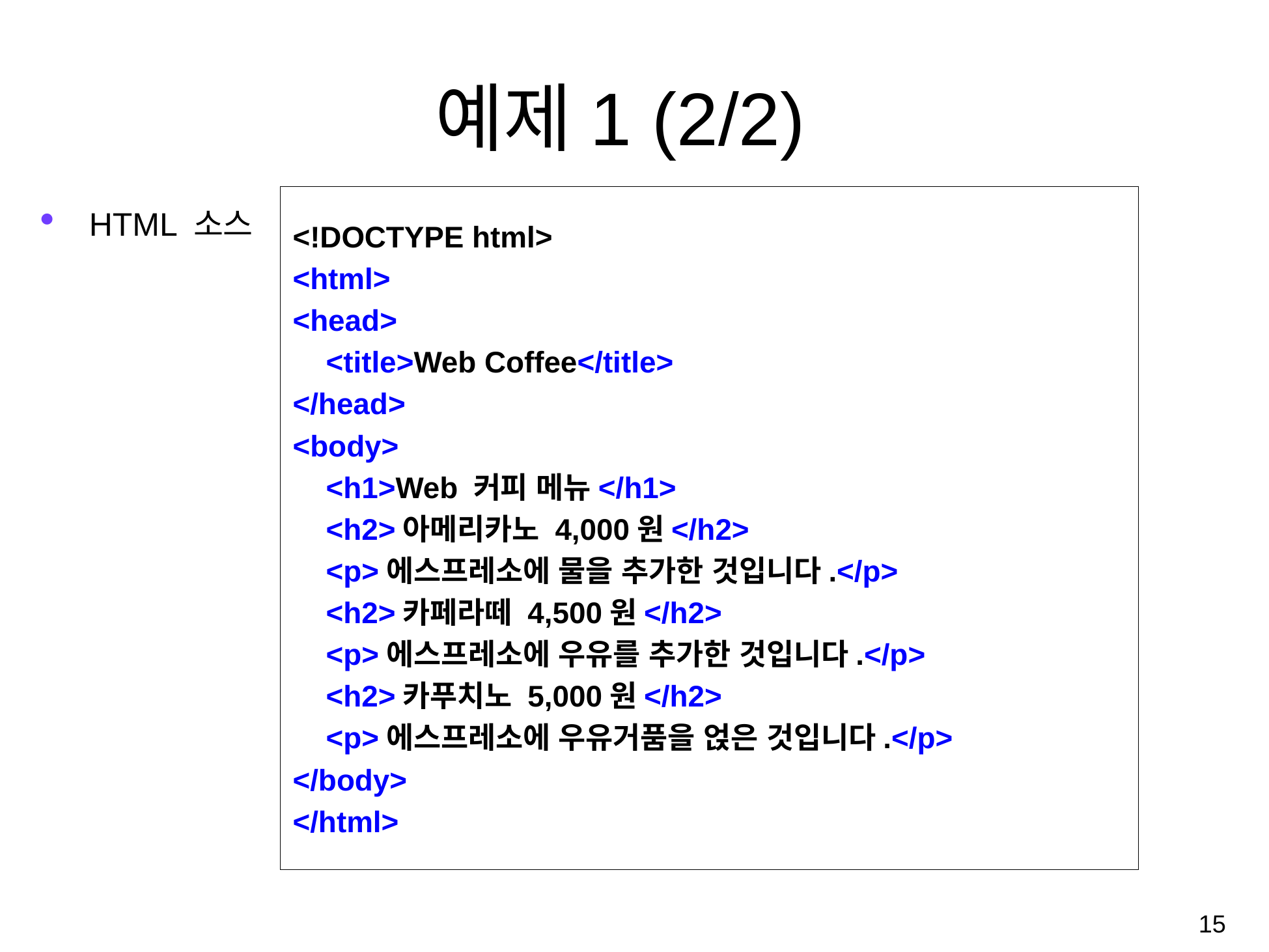

# 예제1 (2/2)
<!DOCTYPE html>
<html>
<head>
    <title>Web Coffee</title>
</head>
<body>
    <h1>Web 커피 메뉴</h1>
    <h2>아메리카노 4,000원</h2>
    <p>에스프레소에 물을 추가한 것입니다.</p>
    <h2>카페라떼 4,500원</h2>
    <p>에스프레소에 우유를 추가한 것입니다.</p>
    <h2>카푸치노 5,000원</h2>
    <p>에스프레소에 우유거품을 얹은 것입니다.</p>
</body>
</html>
HTML 소스
15